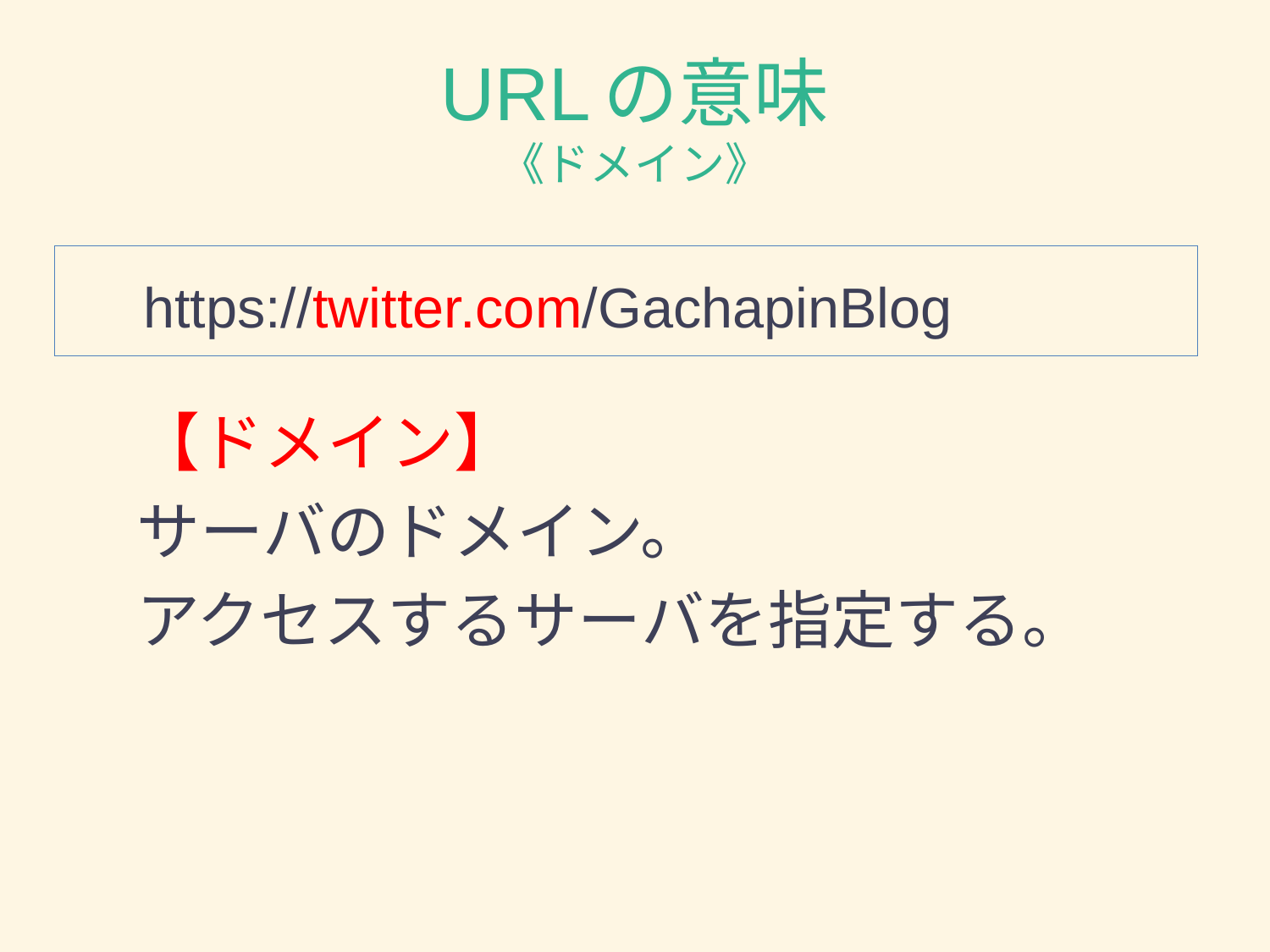

# URLの意味 《ドメイン》
https://twitter.com/GachapinBlog
【ドメイン】
サーバのドメイン。
アクセスするサーバを指定する。